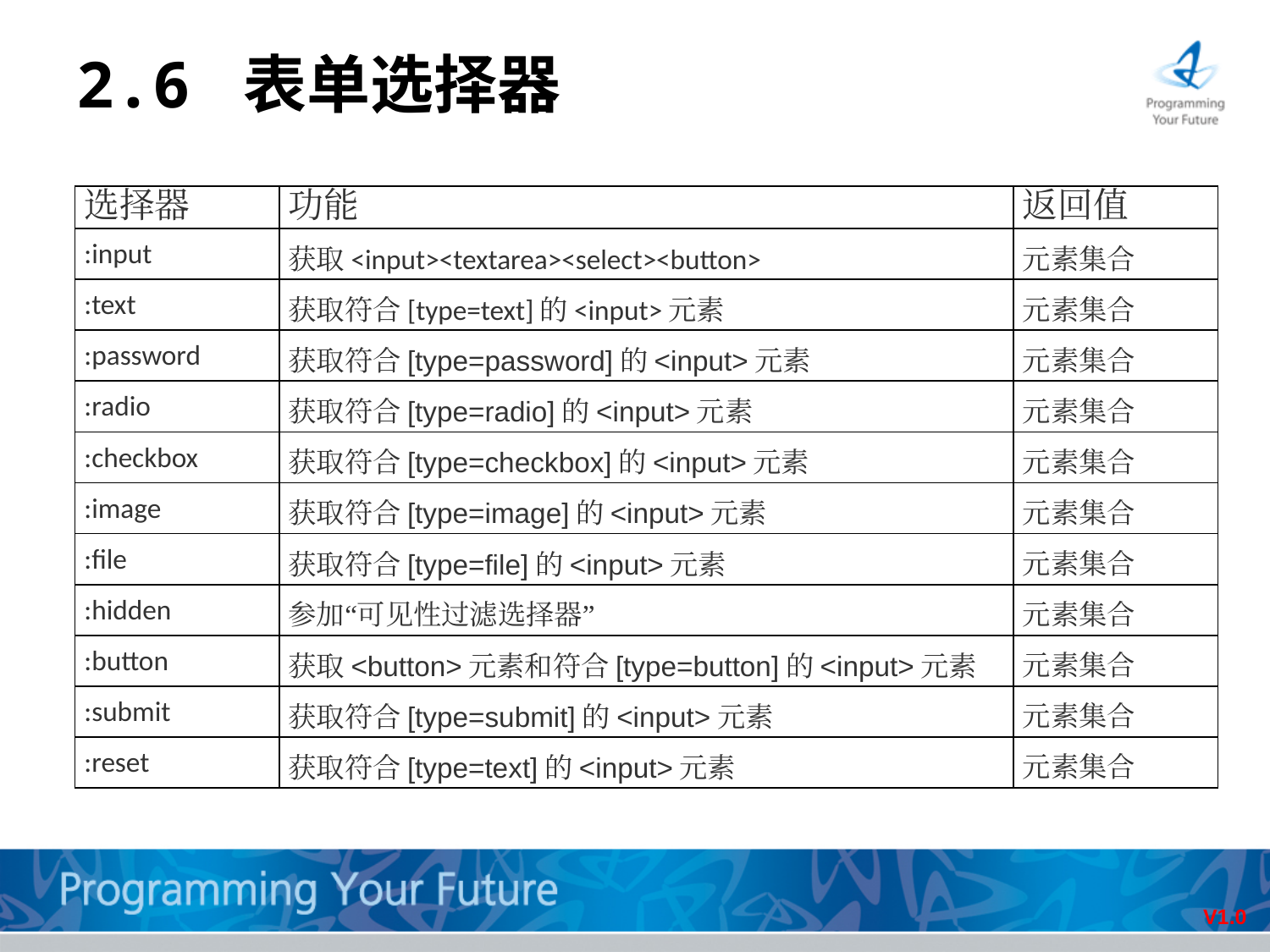

# 2.6 表单选择器
| 选择器 | 功能 | 返回值 |
| --- | --- | --- |
| :input | 获取<input><textarea><select><button> | 元素集合 |
| :text | 获取符合[type=text]的<input>元素 | 元素集合 |
| :password | 获取符合[type=password]的<input>元素 | 元素集合 |
| :radio | 获取符合[type=radio]的<input>元素 | 元素集合 |
| :checkbox | 获取符合[type=checkbox]的<input>元素 | 元素集合 |
| :image | 获取符合[type=image]的<input>元素 | 元素集合 |
| :file | 获取符合[type=file]的<input>元素 | 元素集合 |
| :hidden | 参加“可见性过滤选择器” | 元素集合 |
| :button | 获取<button>元素和符合[type=button]的<input>元素 | 元素集合 |
| :submit | 获取符合[type=submit]的<input>元素 | 元素集合 |
| :reset | 获取符合[type=text]的<input>元素 | 元素集合 |